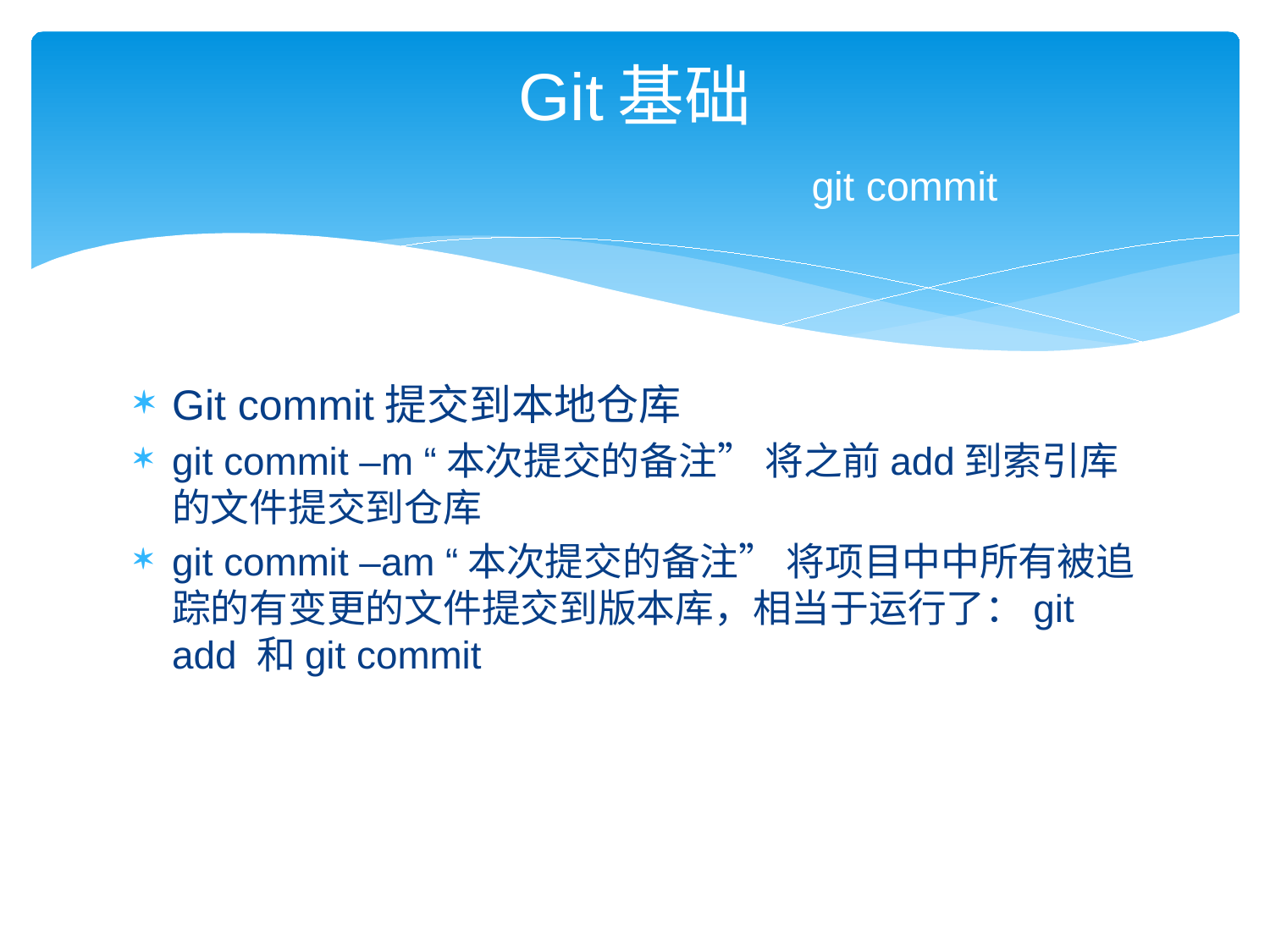

# Git基础 git commit
Git commit提交到本地仓库
git commit –m “本次提交的备注” 将之前add到索引库的文件提交到仓库
git commit –am “本次提交的备注” 将项目中中所有被追踪的有变更的文件提交到版本库，相当于运行了：git add 和git commit